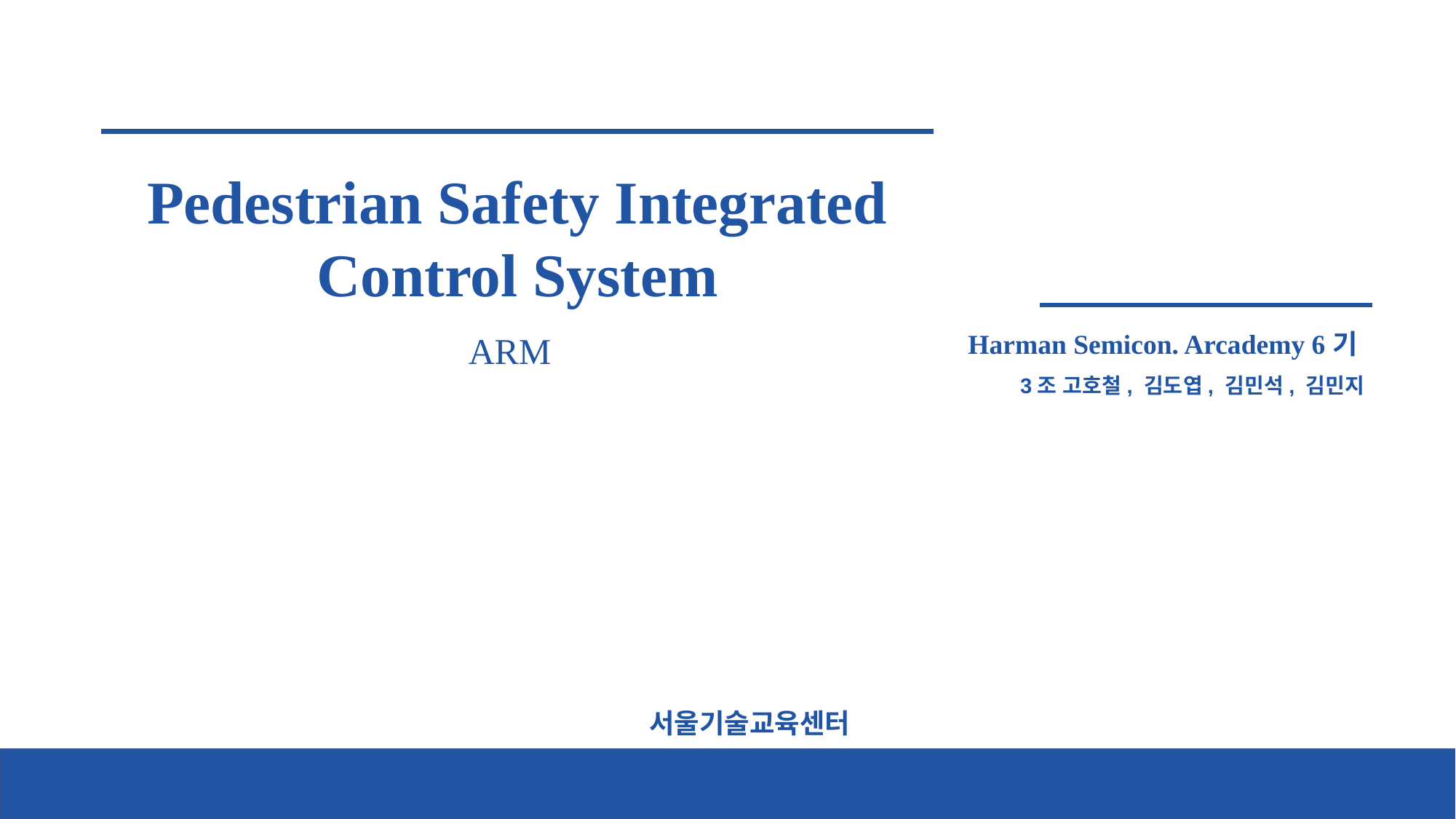

Pedestrian Safety Integrated Control System
Harman Semicon. Arcademy 6기
3조 고호철, 김도엽, 김민석, 김민지
ARM
서울기술교육센터